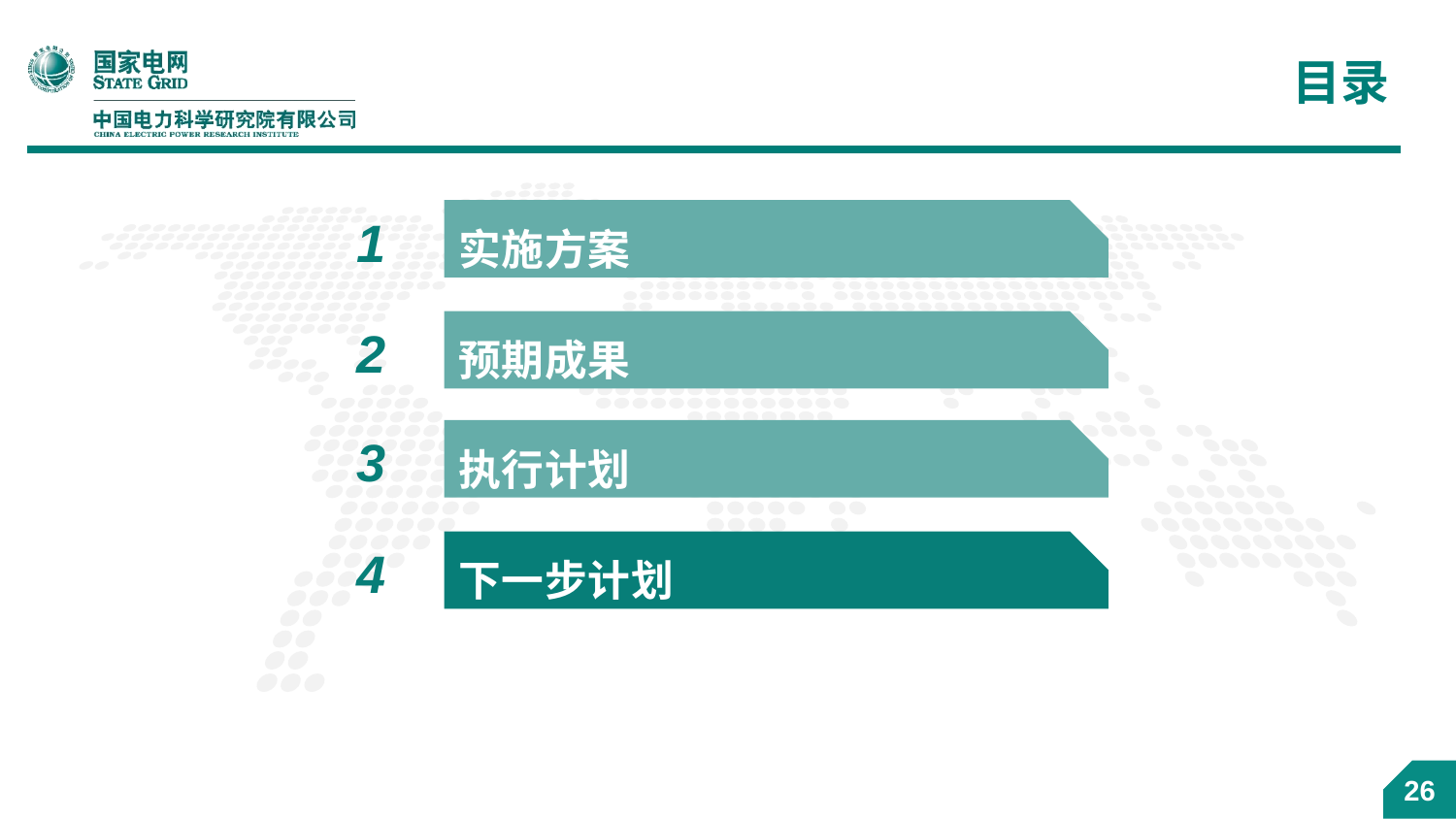

# 目录
实施方案
1
预期成果
2
执行计划
3
下一步计划
4
26